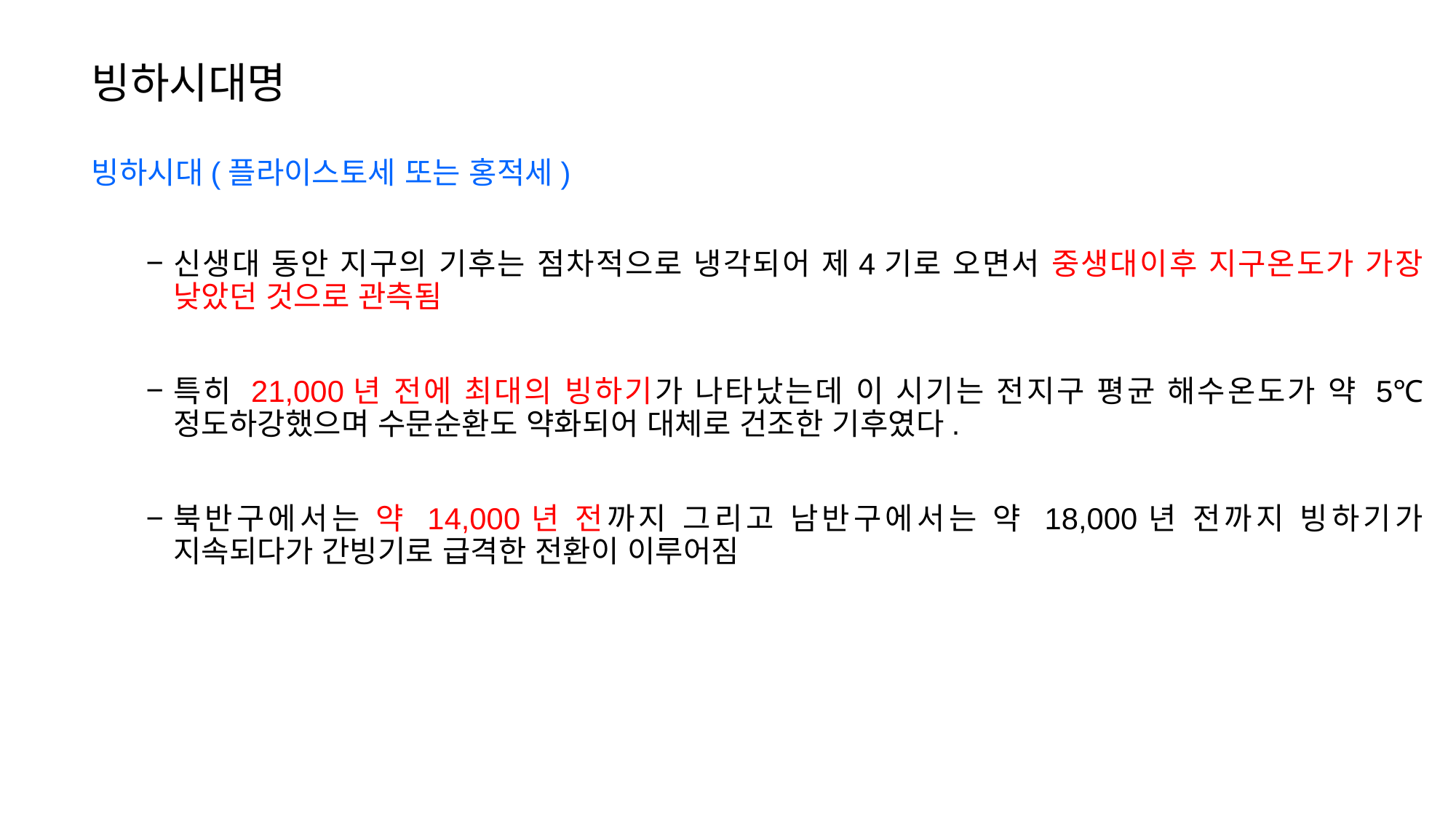

빙하시대명
빙하시대(플라이스토세 또는 홍적세)

신생대 동안 지구의 기후는 점차적으로 냉각되어 제4기로 오면서 중생대이후 지구온도가 가장 낮았던 것으로 관측됨

특히 21,000년 전에 최대의 빙하기가 나타났는데 이 시기는 전지구 평균 해수온도가 약 5℃ 정도하강했으며 수문순환도 약화되어 대체로 건조한 기후였다.

북반구에서는 약 14,000년 전까지 그리고 남반구에서는 약 18,000년 전까지 빙하기가 지속되다가 간빙기로 급격한 전환이 이루어짐